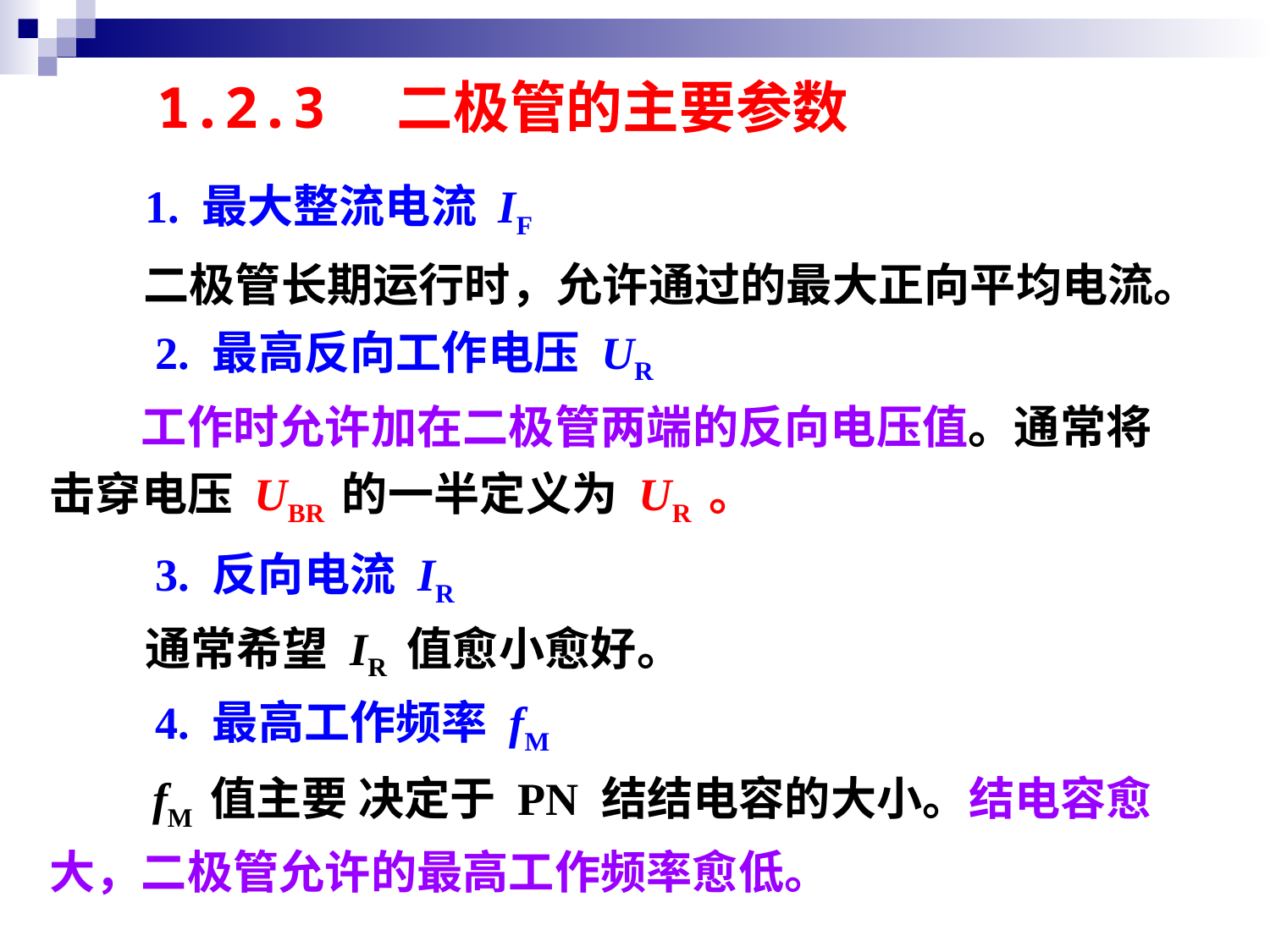

1.2.3　二极管的主要参数
1. 最大整流电流 IF
        二极管长期运行时，允许通过的最大正向平均电流。
2. 最高反向工作电压 UR
　　工作时允许加在二极管两端的反向电压值。通常将击穿电压 UBR 的一半定义为 UR 。
3. 反向电流 IR
通常希望 IR 值愈小愈好。
4. 最高工作频率 fM
　　fM 值主要 决定于 PN 结结电容的大小。结电容愈大，二极管允许的最高工作频率愈低。

40